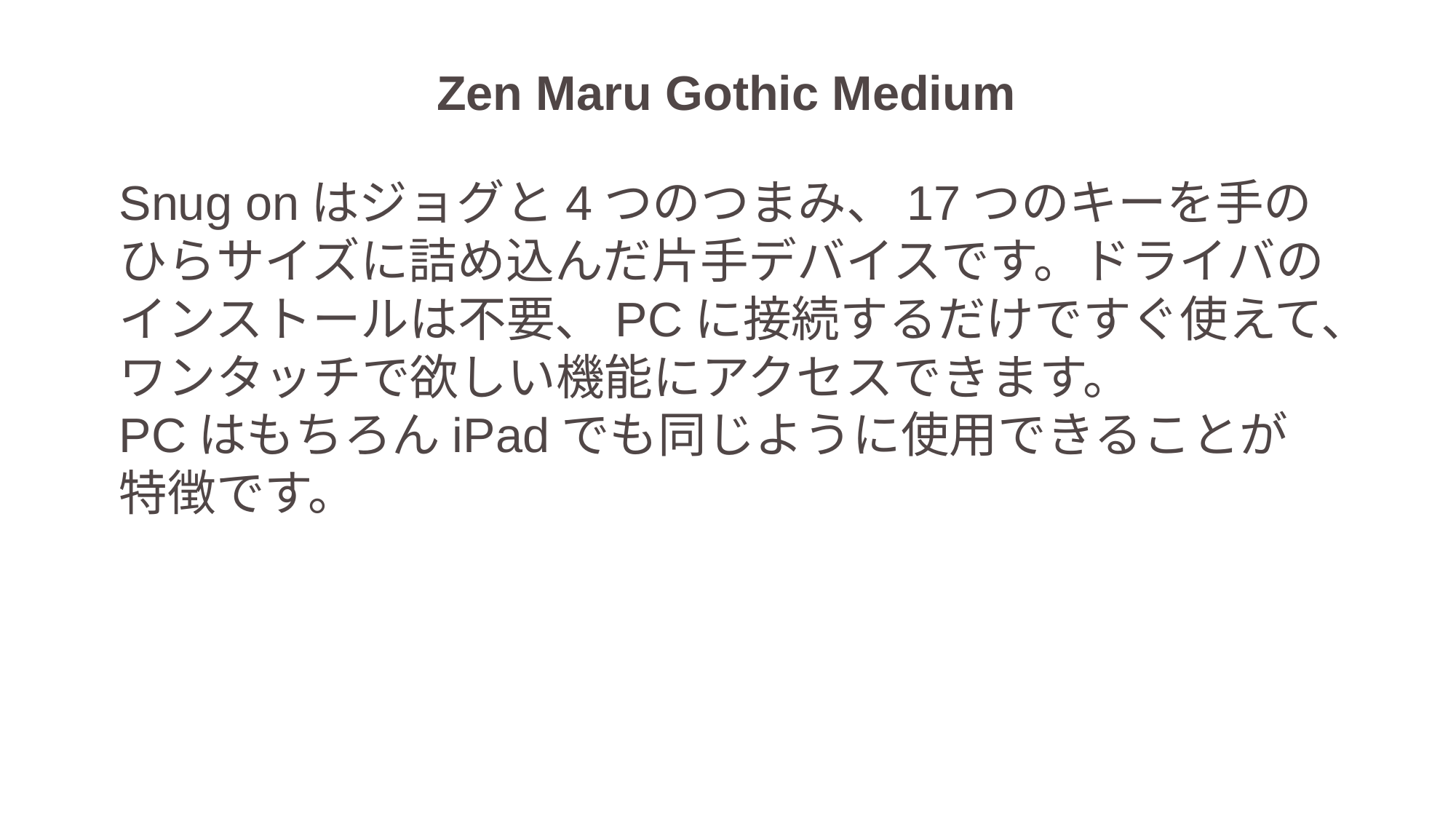

Zen Maru Gothic Medium
Snug onはジョグと4つのつまみ、17つのキーを手のひらサイズに詰め込んだ片手デバイスです。ドライバのインストールは不要、PCに接続するだけですぐ使えて、ワンタッチで欲しい機能にアクセスできます。
PCはもちろんiPadでも同じように使用できることが特徴です。